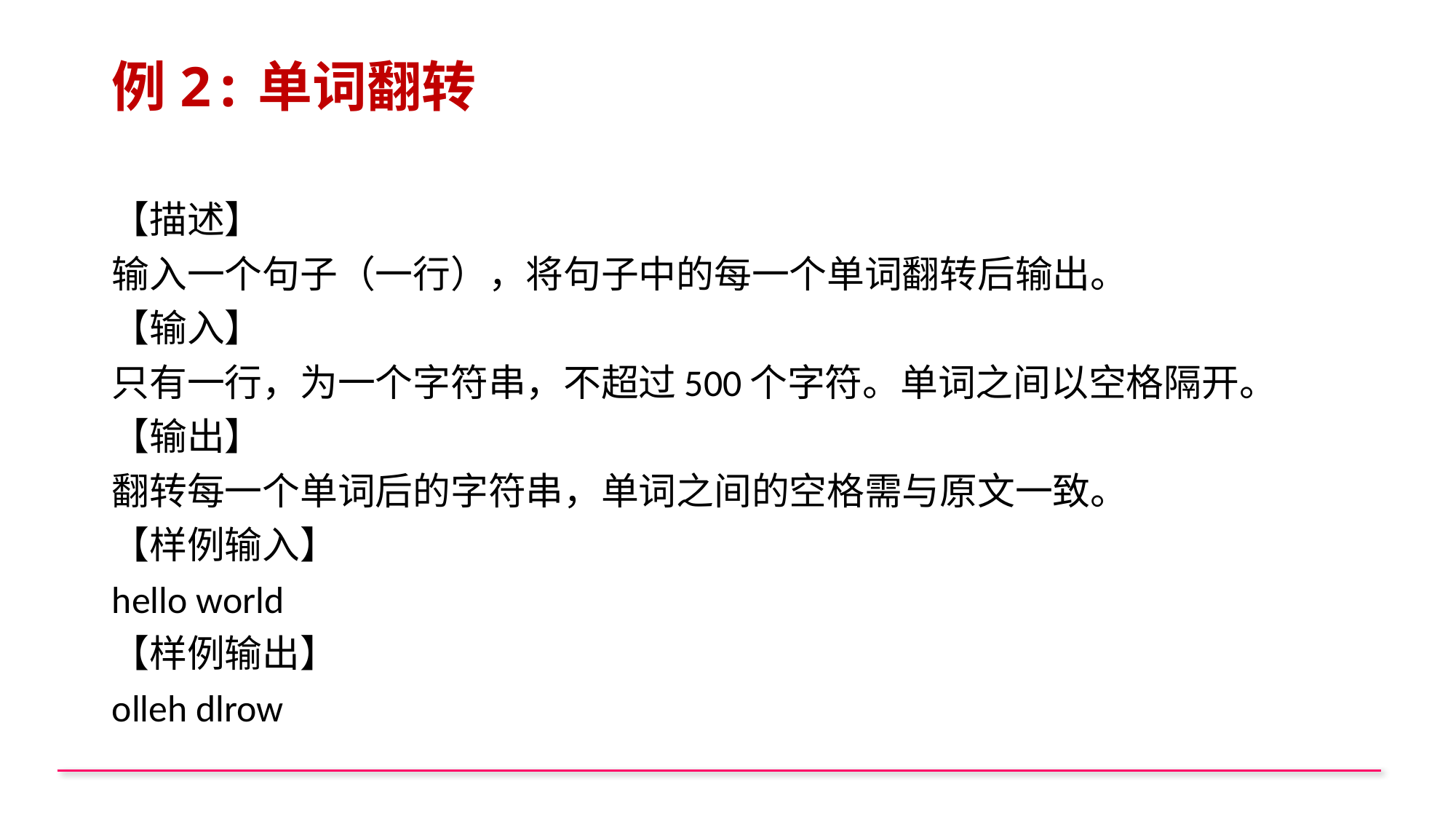

# 例2:单词翻转
【描述】
输入一个句子（一行），将句子中的每一个单词翻转后输出。
【输入】
只有一行，为一个字符串，不超过500个字符。单词之间以空格隔开。
【输出】
翻转每一个单词后的字符串，单词之间的空格需与原文一致。
【样例输入】
hello world
【样例输出】
olleh dlrow